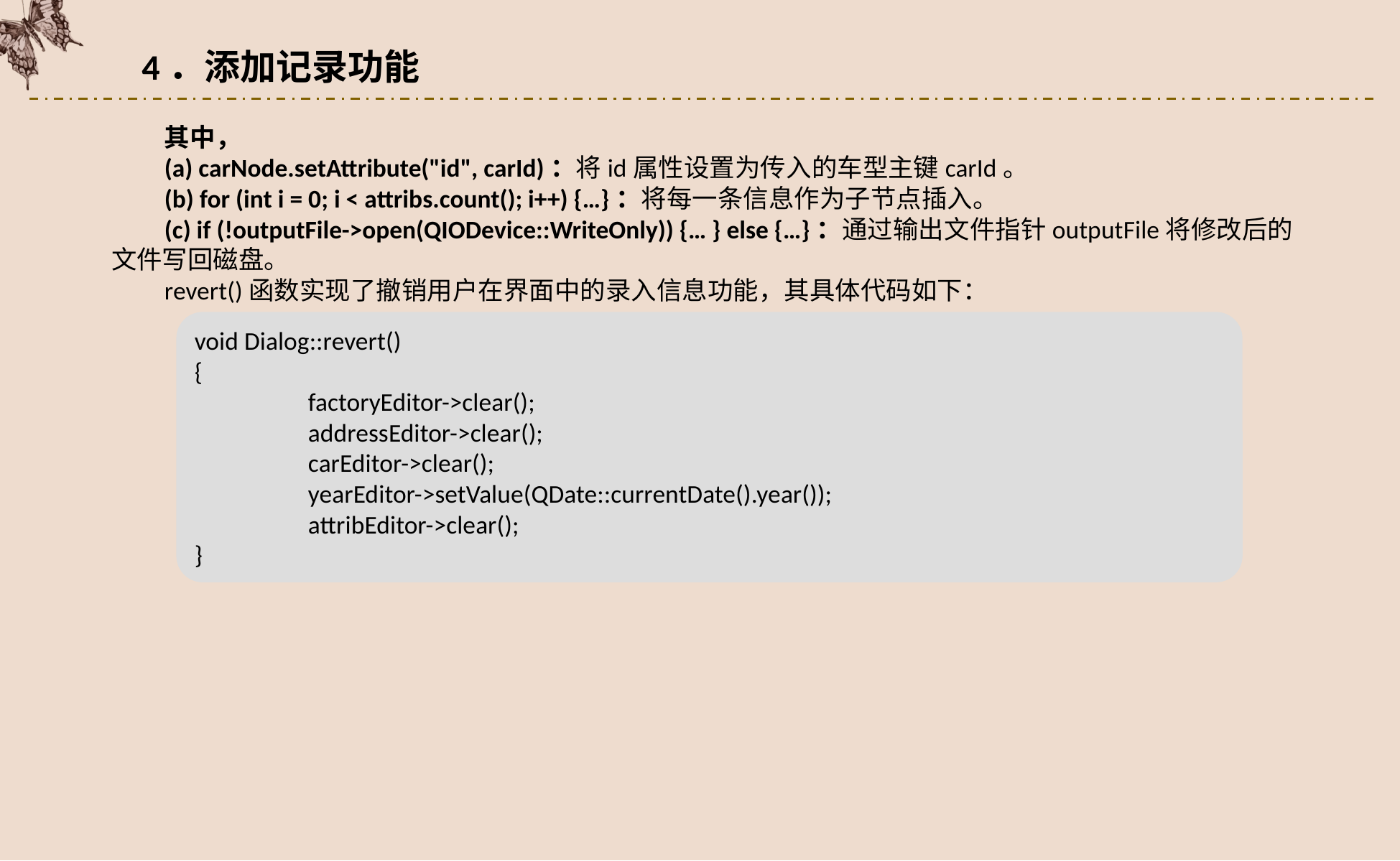

4．添加记录功能
其中，
(a) carNode.setAttribute("id", carId)：将id属性设置为传入的车型主键carId。
(b) for (int i = 0; i < attribs.count(); i++) {…}：将每一条信息作为子节点插入。
(c) if (!outputFile->open(QIODevice::WriteOnly)) {… } else {…}：通过输出文件指针outputFile将修改后的文件写回磁盘。
revert()函数实现了撤销用户在界面中的录入信息功能，其具体代码如下：
void Dialog::revert()
{
    	 factoryEditor->clear();
    	 addressEditor->clear();
    	 carEditor->clear();
    	 yearEditor->setValue(QDate::currentDate().year());
    	 attribEditor->clear();
}